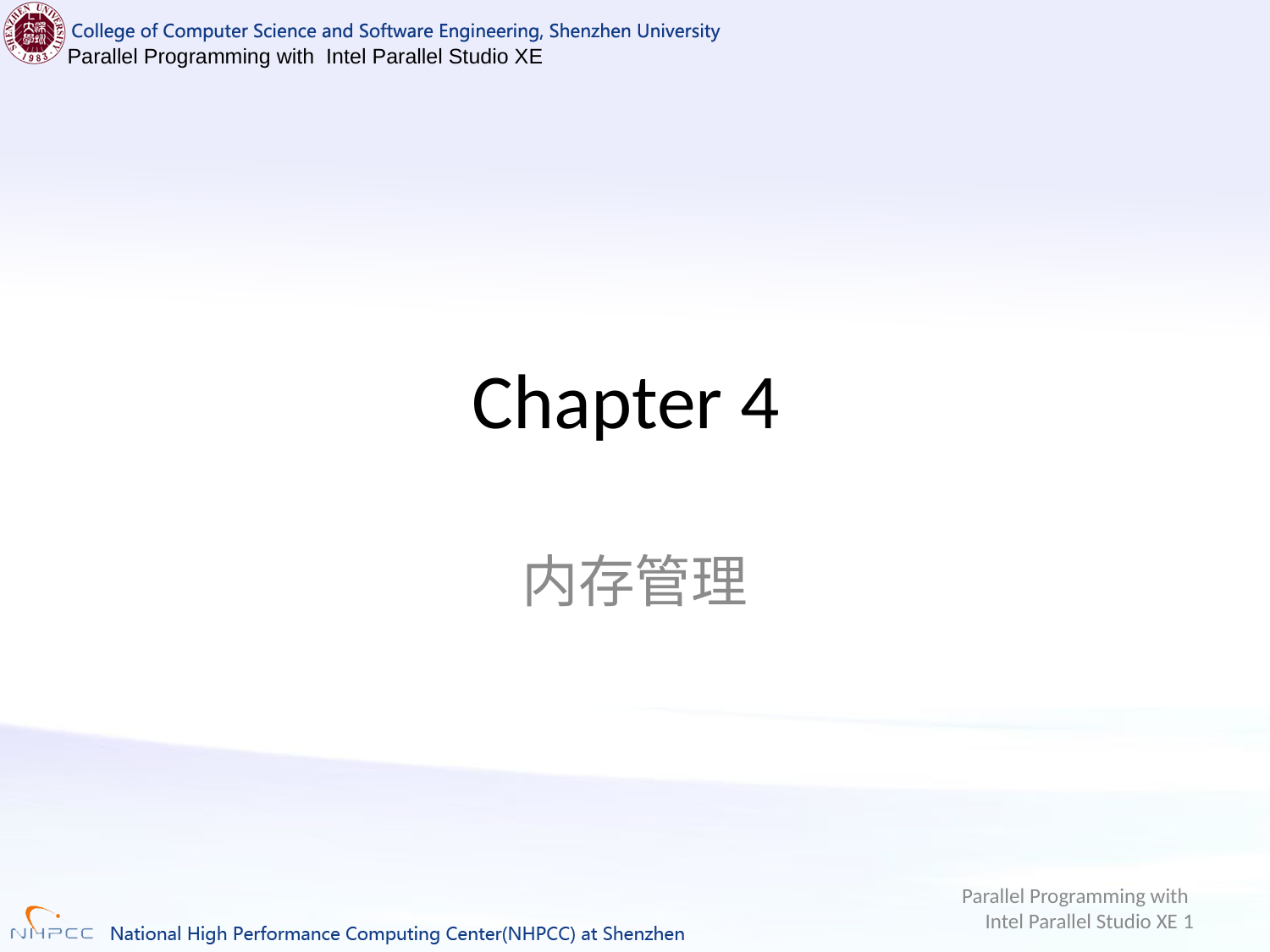

# Chapter 4
内存管理
Parallel Programming with  Intel Parallel Studio XE 1